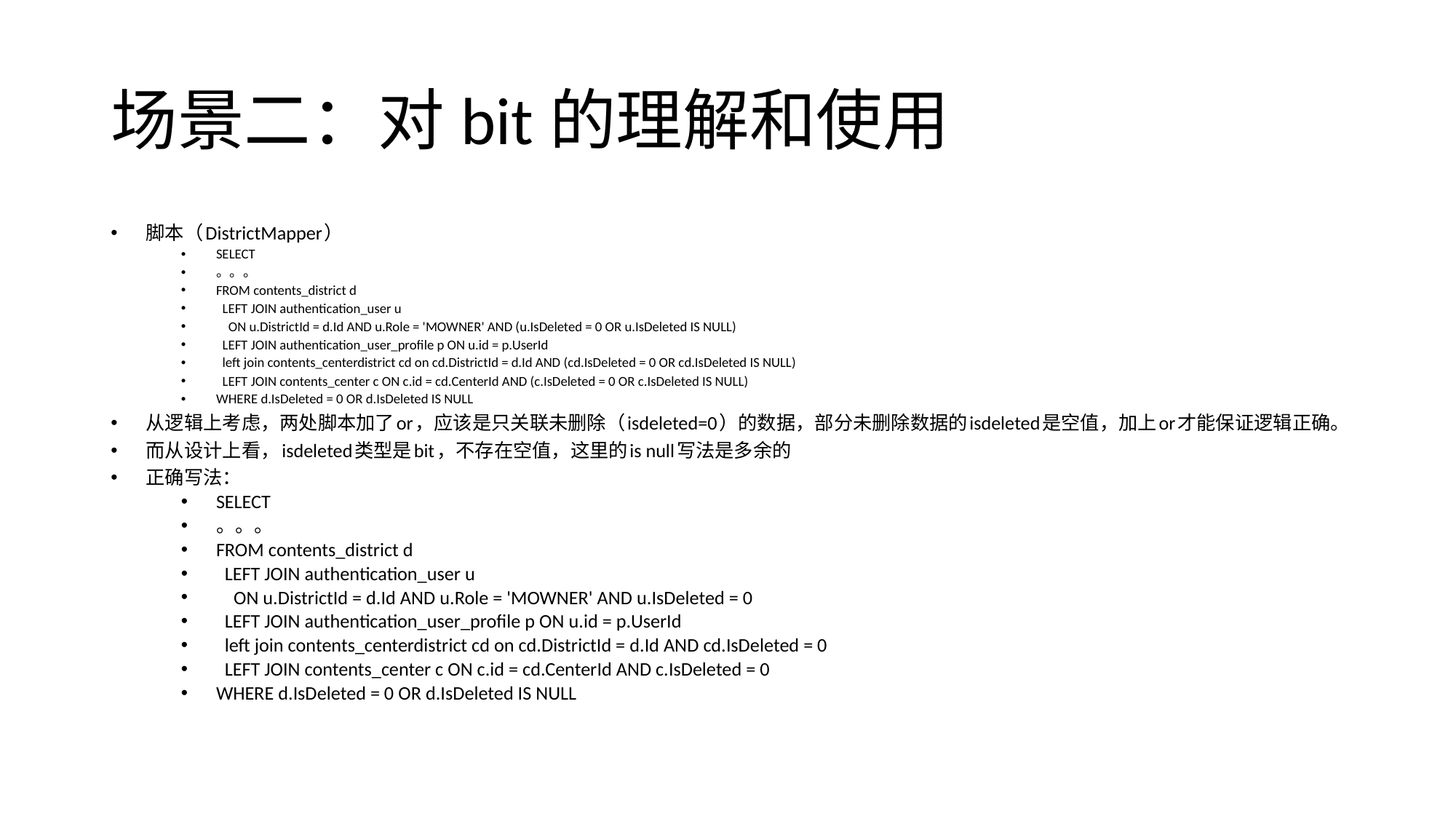

# 场景二：对bit的理解和使用
脚本（DistrictMapper）
SELECT
。。。
FROM contents_district d
  LEFT JOIN authentication_user u
    ON u.DistrictId = d.Id AND u.Role = 'MOWNER' AND (u.IsDeleted = 0 OR u.IsDeleted IS NULL)
  LEFT JOIN authentication_user_profile p ON u.id = p.UserId
  left join contents_centerdistrict cd on cd.DistrictId = d.Id AND (cd.IsDeleted = 0 OR cd.IsDeleted IS NULL)
  LEFT JOIN contents_center c ON c.id = cd.CenterId AND (c.IsDeleted = 0 OR c.IsDeleted IS NULL)
WHERE d.IsDeleted = 0 OR d.IsDeleted IS NULL
从逻辑上考虑，两处脚本加了or，应该是只关联未删除（isdeleted=0）的数据，部分未删除数据的isdeleted是空值，加上or才能保证逻辑正确。
而从设计上看，isdeleted类型是bit，不存在空值，这里的is null写法是多余的
正确写法：
SELECT
。。。
FROM contents_district d
  LEFT JOIN authentication_user u
    ON u.DistrictId = d.Id AND u.Role = 'MOWNER' AND u.IsDeleted = 0
  LEFT JOIN authentication_user_profile p ON u.id = p.UserId
  left join contents_centerdistrict cd on cd.DistrictId = d.Id AND cd.IsDeleted = 0
  LEFT JOIN contents_center c ON c.id = cd.CenterId AND c.IsDeleted = 0
WHERE d.IsDeleted = 0 OR d.IsDeleted IS NULL